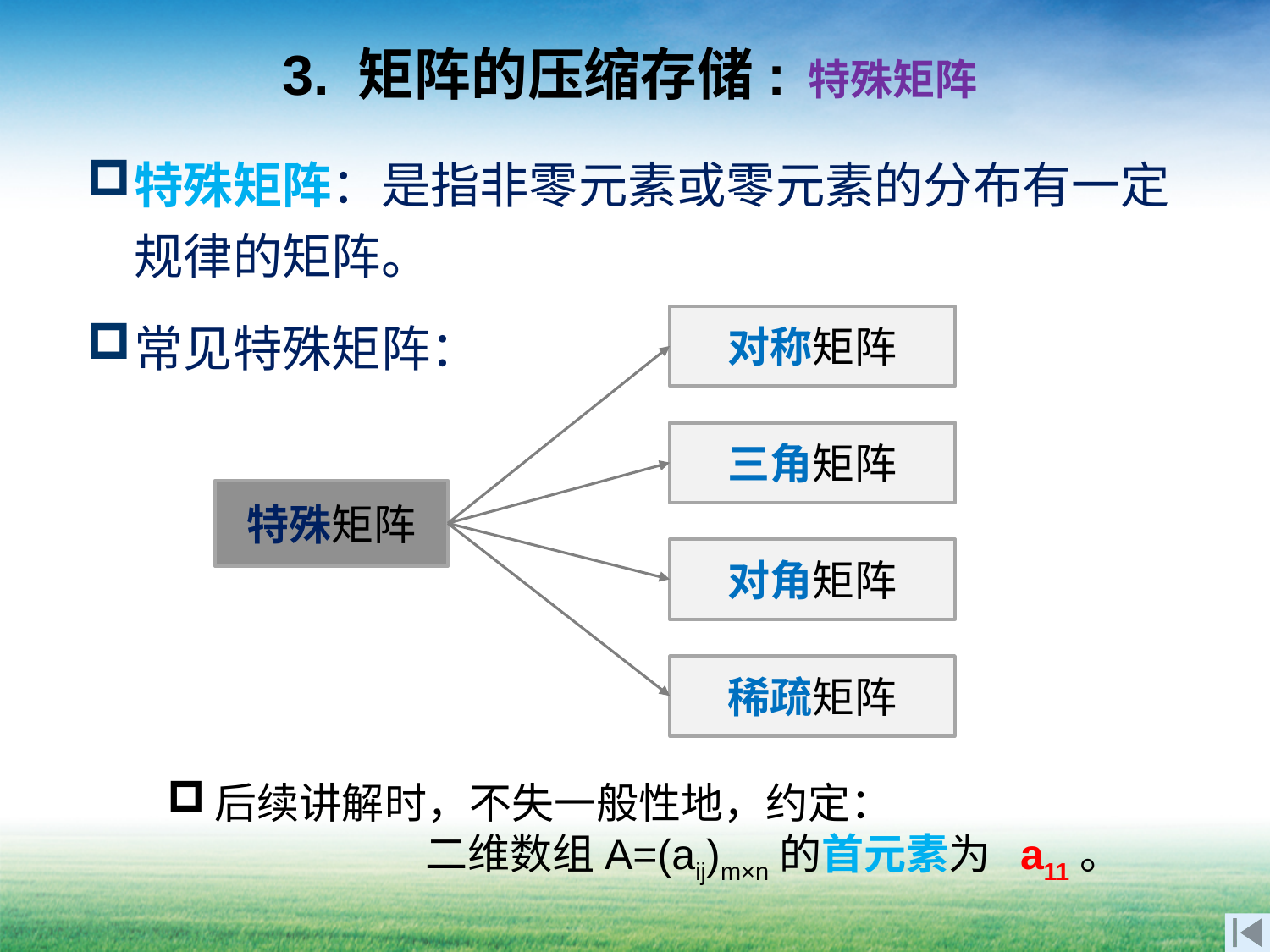

# 3. 矩阵的压缩存储: 特殊矩阵
特殊矩阵：是指非零元素或零元素的分布有一定规律的矩阵。
常见特殊矩阵：
对称矩阵
三角矩阵
特殊矩阵
对角矩阵
稀疏矩阵
后续讲解时，不失一般性地，约定：
                          二维数组A=(aij)m×n的首元素为  a11。